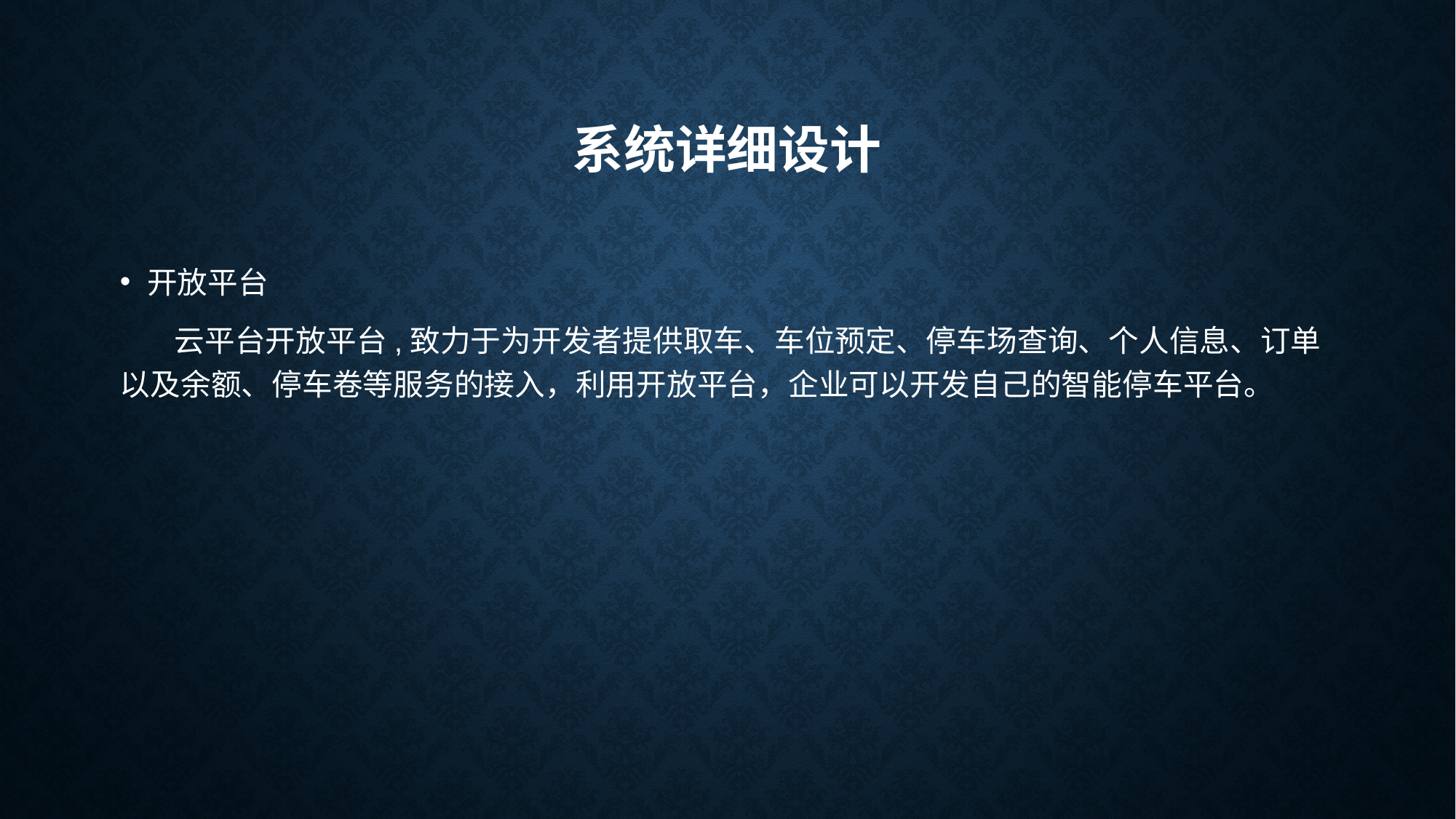

# 系统详细设计
开放平台
       云平台开放平台,致力于为开发者提供取车、车位预定、停车场查询、个人信息、订单以及余额、停车卷等服务的接入，利用开放平台，企业可以开发自己的智能停车平台。